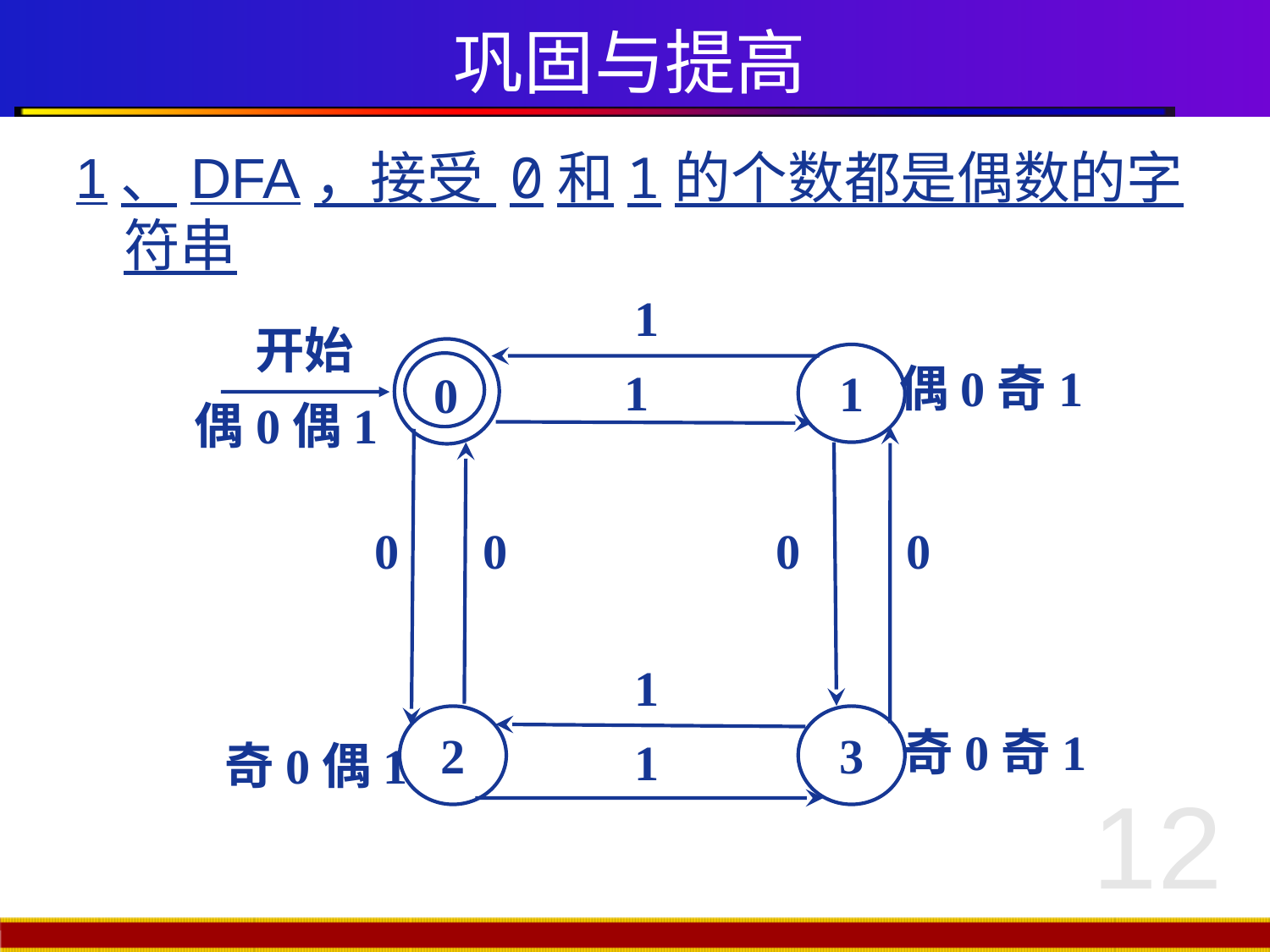

# 巩固与提高
1、DFA，接受 0和1的个数都是偶数的字符串

1
开始

1
0

1

0
0
0
0
1
2
3

1

偶0奇1
偶0偶1
奇0奇1
奇0偶1
12